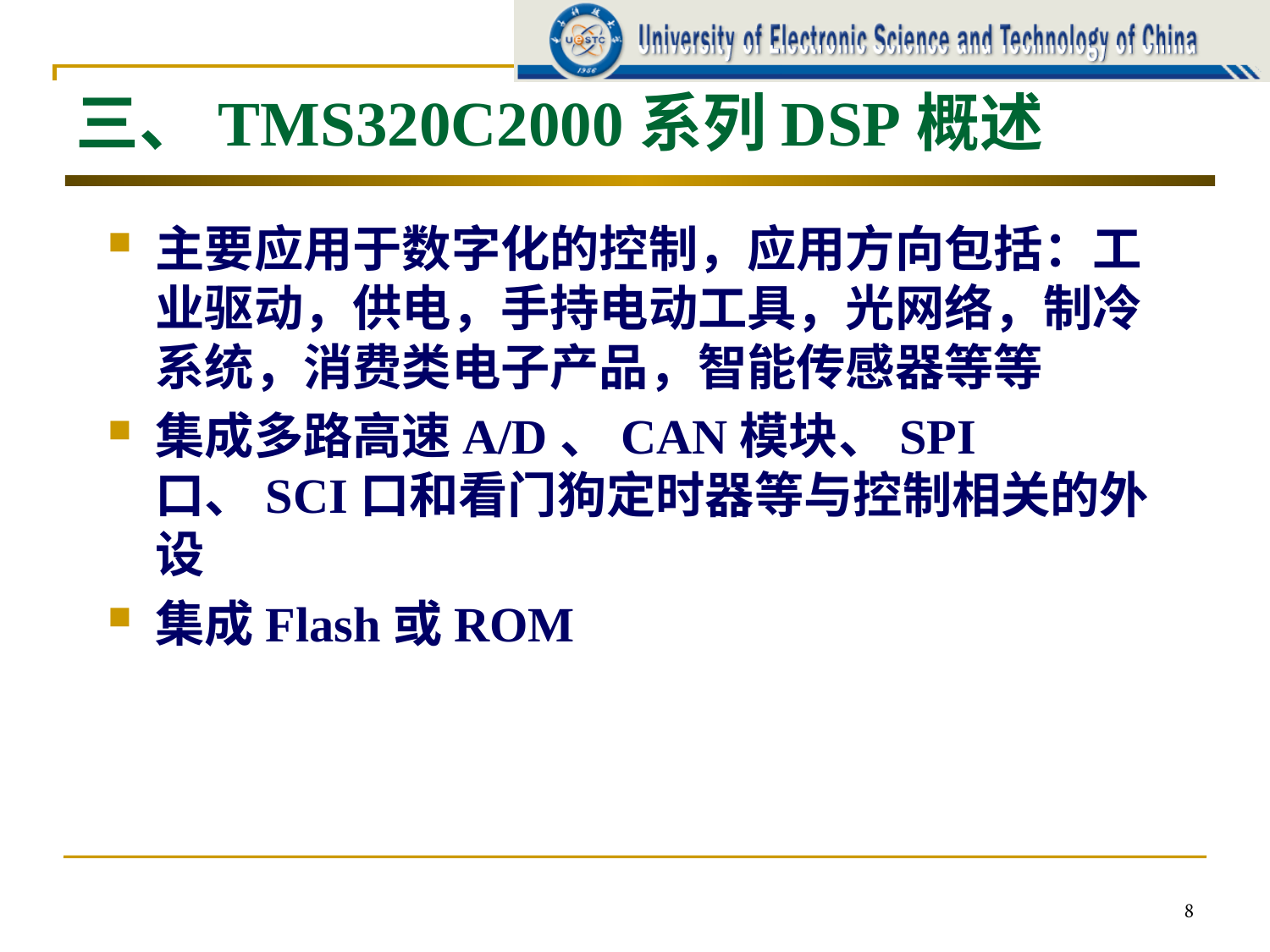

# 三、TMS320C2000系列DSP概述
主要应用于数字化的控制，应用方向包括：工业驱动，供电，手持电动工具，光网络，制冷系统，消费类电子产品，智能传感器等等
集成多路高速A/D、CAN模块、SPI口、SCI口和看门狗定时器等与控制相关的外设
集成Flash或ROM
8